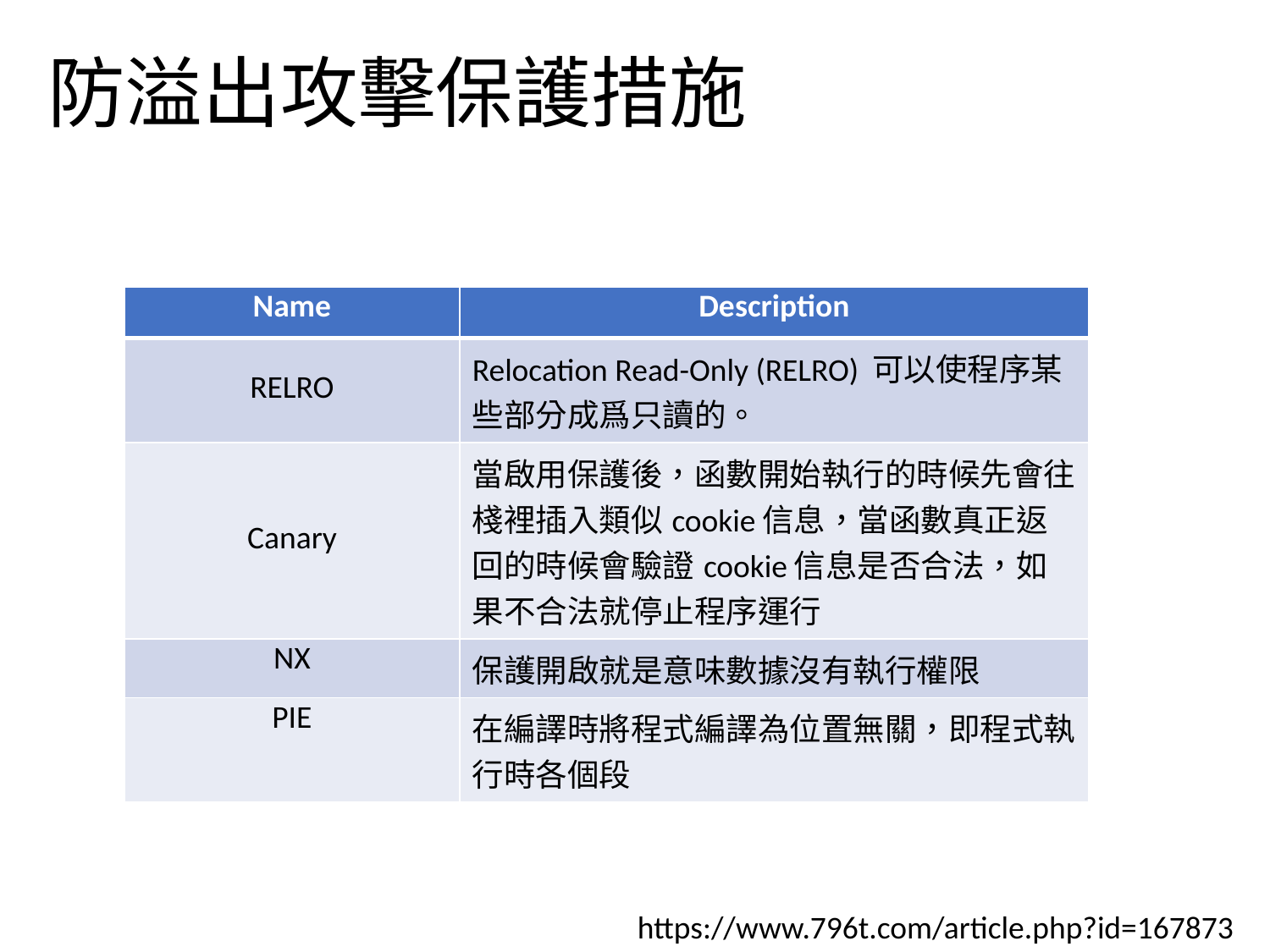

# 防溢出攻擊保護措施
| Name | Description |
| --- | --- |
| RELRO | Relocation Read-Only (RELRO) 可以使程序某些部分成爲只讀的。 |
| Canary | 當啟用保護後，函數開始執行的時候先會往棧裡插入類似cookie信息，當函數真正返回的時候會驗證cookie信息是否合法，如果不合法就停止程序運行 |
| NX | 保護開啟就是意味數據沒有執行權限 |
| PIE | 在編譯時將程式編譯為位置無關，即程式執行時各個段 |
https://www.796t.com/article.php?id=167873